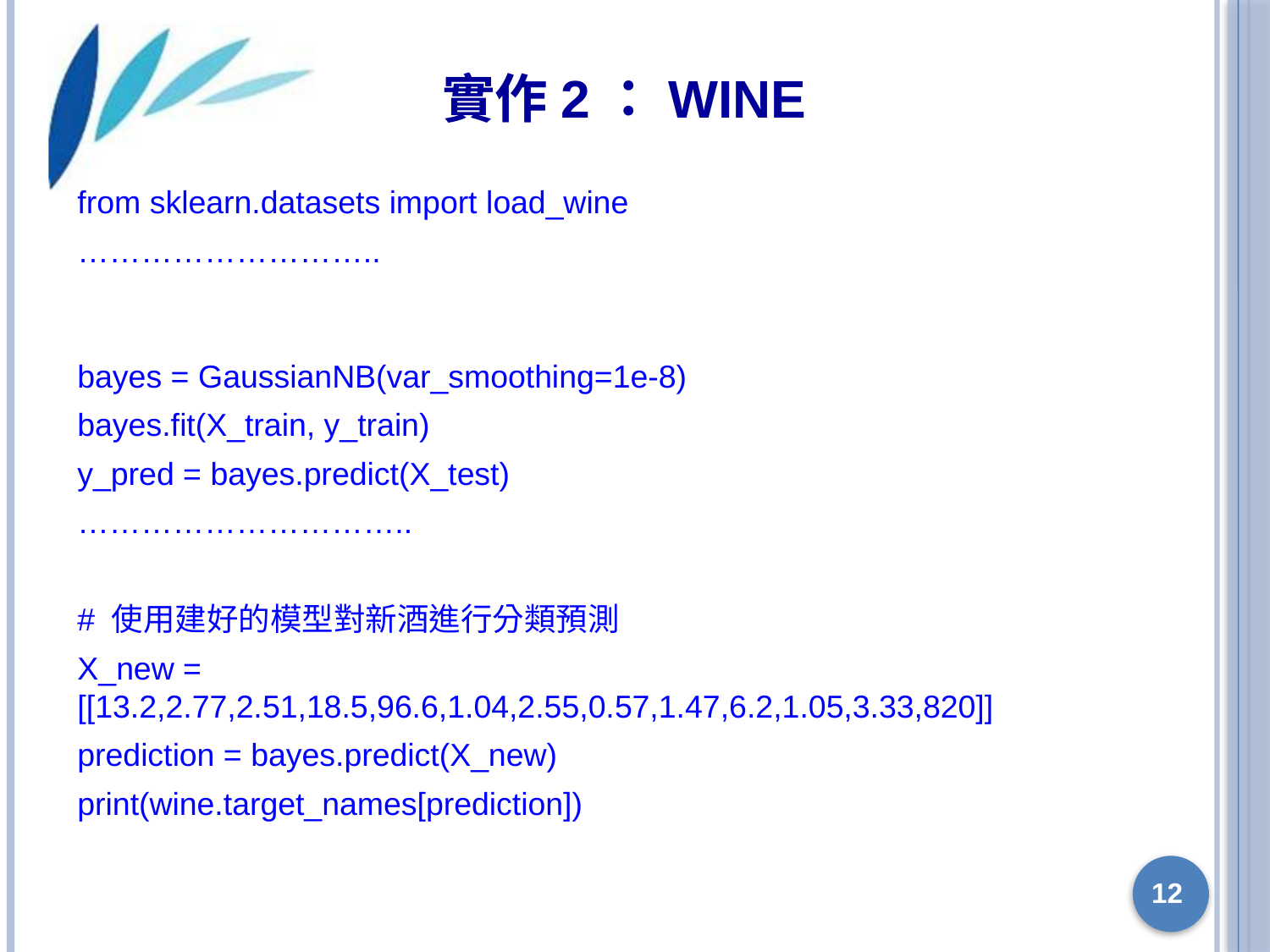

# 實作2：WINE
from sklearn.datasets import load_wine
………………………..
bayes = GaussianNB(var_smoothing=1e-8)
bayes.fit(X_train, y_train)
y_pred = bayes.predict(X_test)
…………………………..

# 使用建好的模型對新酒進行分類預測
X_new = [[13.2,2.77,2.51,18.5,96.6,1.04,2.55,0.57,1.47,6.2,1.05,3.33,820]]
prediction = bayes.predict(X_new)
print(wine.target_names[prediction])
12